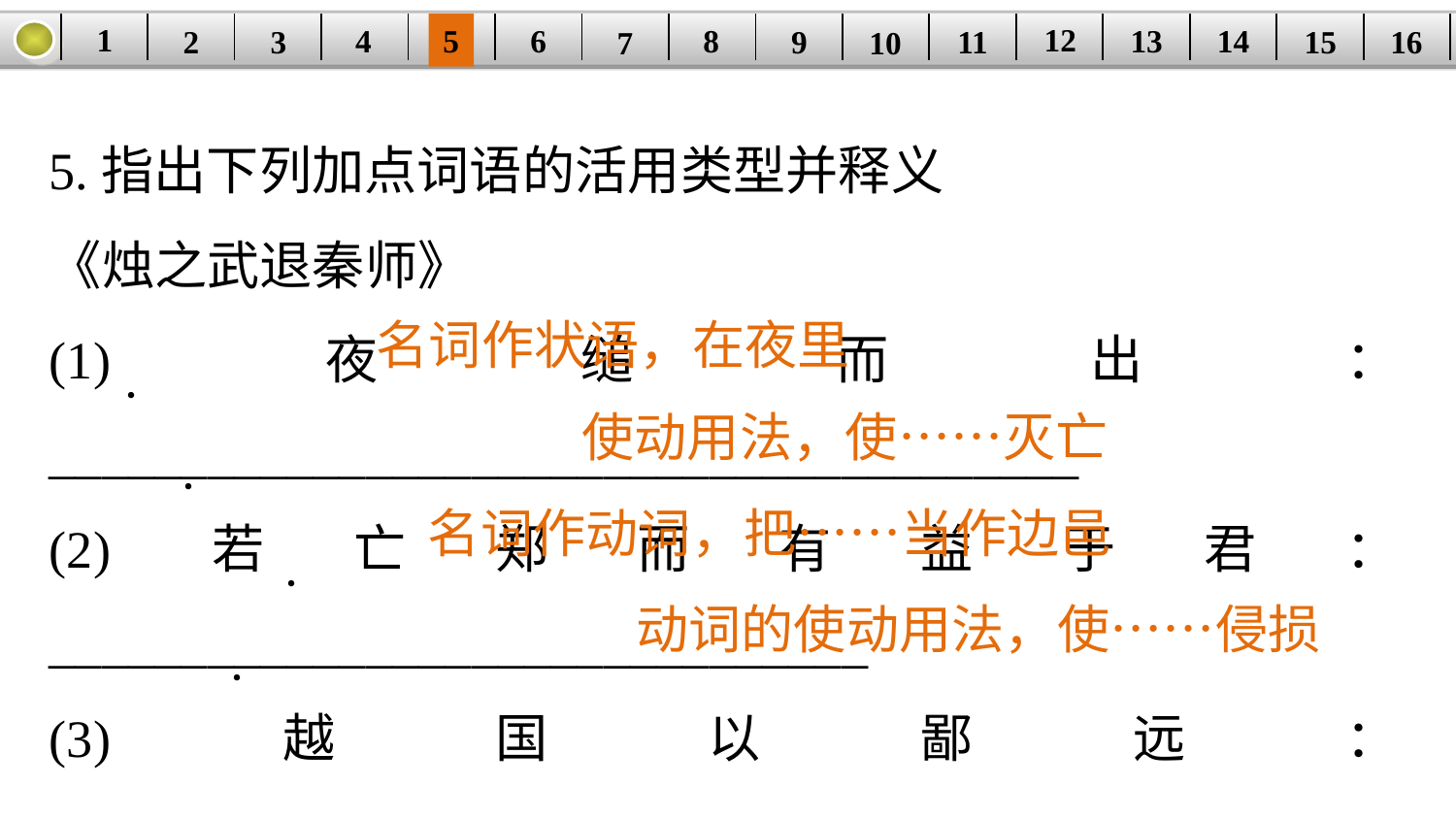

1
12
6
14
8
5
|  |  |  |  |  |  |  |  |  |  |  |  |  |  |  |  |
| --- | --- | --- | --- | --- | --- | --- | --- | --- | --- | --- | --- | --- | --- | --- | --- |
13
4
15
2
9
3
11
16
10
7

5.指出下列加点词语的活用类型并释义
《烛之武退秦师》
(1)夜缒而出：_______________________________________
(2)若亡郑而有益于君：_______________________________
(3)越国以鄙远：_____________________________________
(4)若不阙秦，将焉取之：_____________________________
名词作状语，在夜里
·
使动用法，使……灭亡
·
名词作动词，把……当作边邑
·
动词的使动用法，使……侵损
·